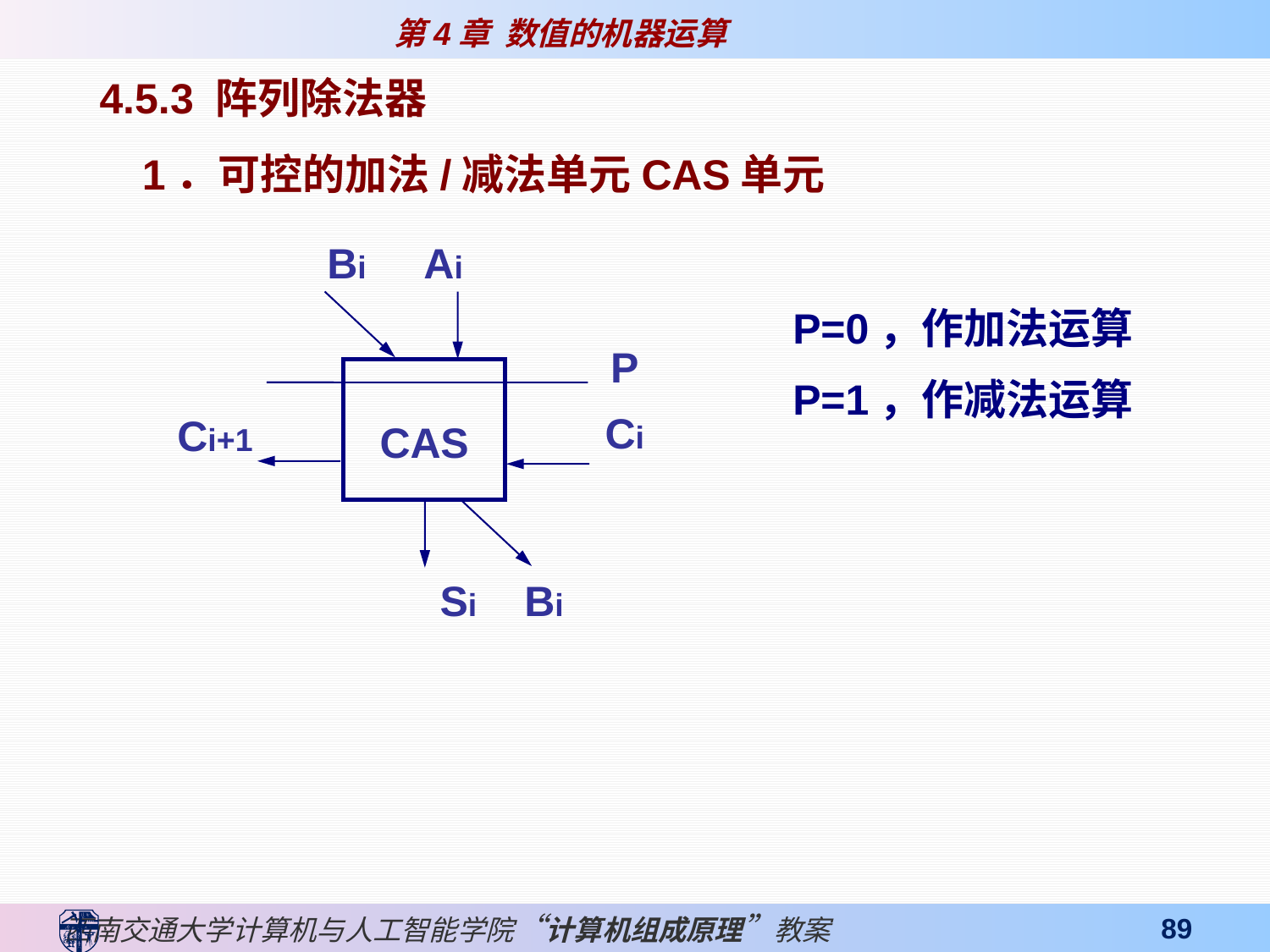

4.5.3 阵列除法器
    1．可控的加法/减法单元CAS单元
Bi     Ai

P
Ci

CAS

Ci+1

Si    Bi
P=0，作加法运算
P=1，作减法运算